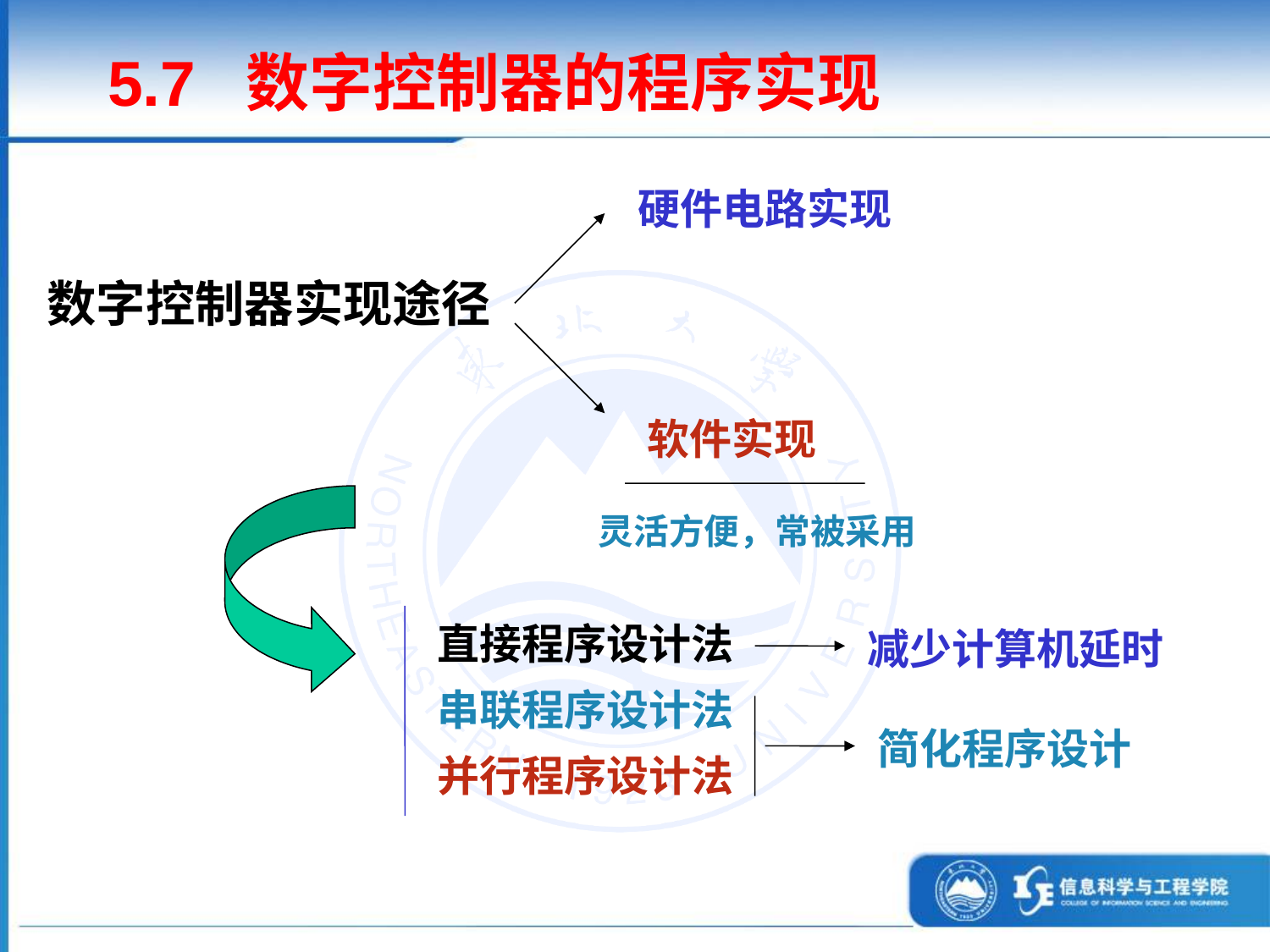

5.7  数字控制器的程序实现
硬件电路实现

数字控制器实现途径

软件实现

灵活方便，常被采用
直接程序设计法
串联程序设计法
并行程序设计法

减少计算机延时

简化程序设计